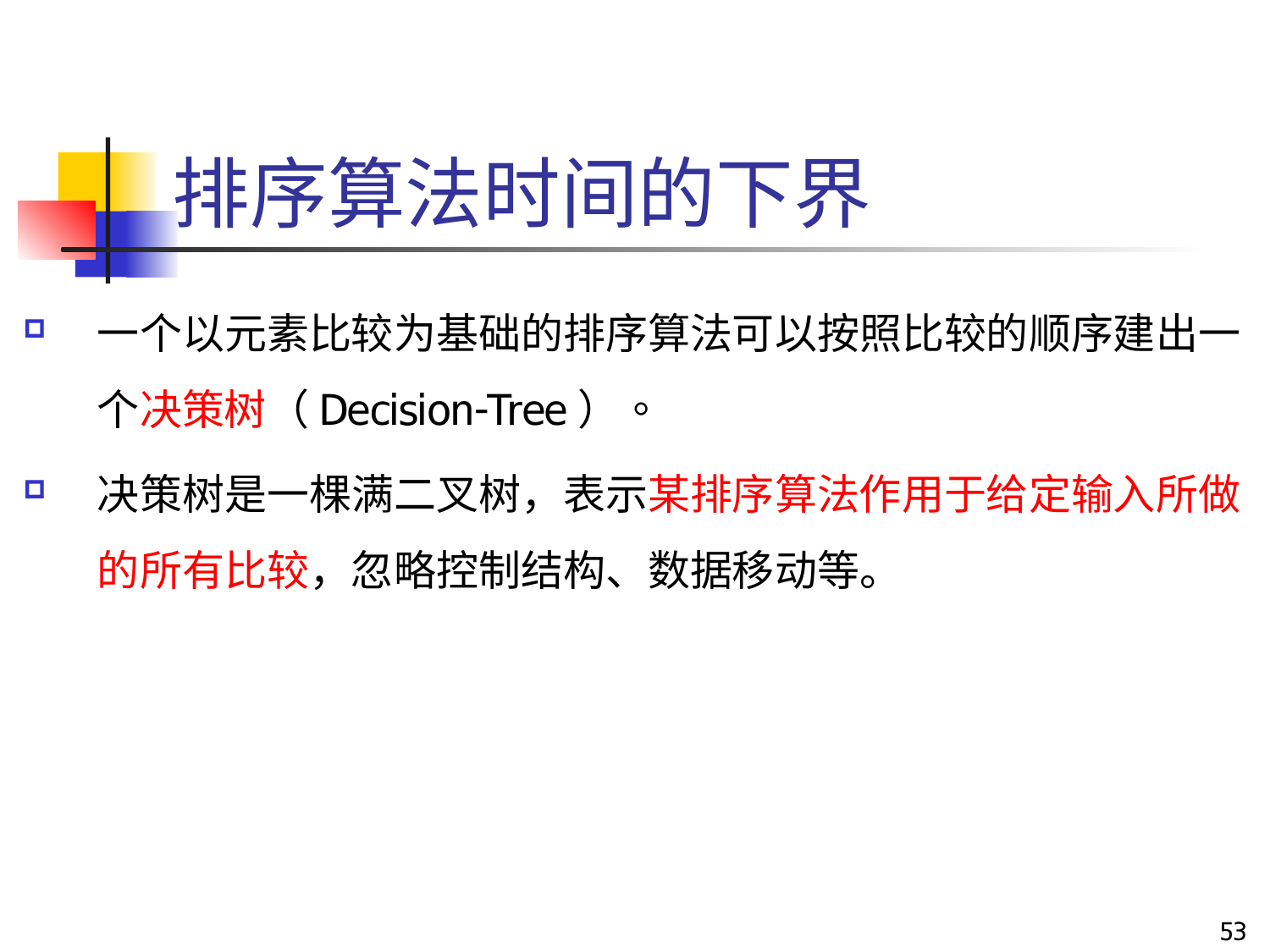

排序算法时间的下界
一个以元素比较为基础的排序算法可以按照比较的顺序建出一个决策树（Decision-Tree）。
决策树是一棵满二叉树，表示某排序算法作用于给定输入所做的所有比较，忽略控制结构、数据移动等。

53